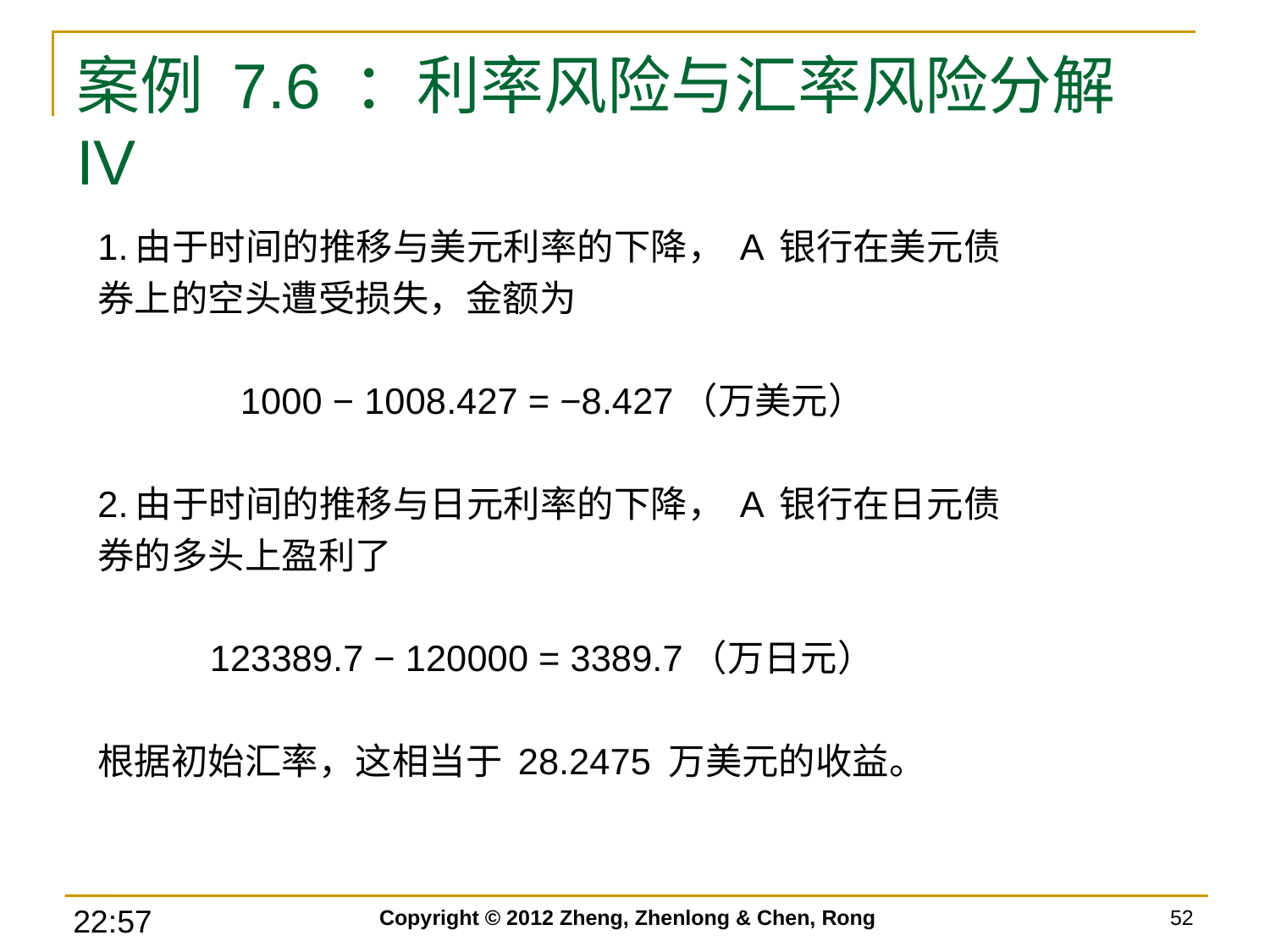

# 案例 7.6 ：利率风险与汇率风险分解 IV

1.由于时间的推移与美元利率的下降， A 银行在美元债
券上的空头遭受损失，金额为

		1000 − 1008.427 = −8.427（万美元）

2.由于时间的推移与日元利率的下降， A 银行在日元债
券的多头上盈利了

	       123389.7 − 120000 = 3389.7（万日元）

根据初始汇率，这相当于 28.2475 万美元的收益。

Copyright © 2012 Zheng, Zhenlong & Chen, Rong
52